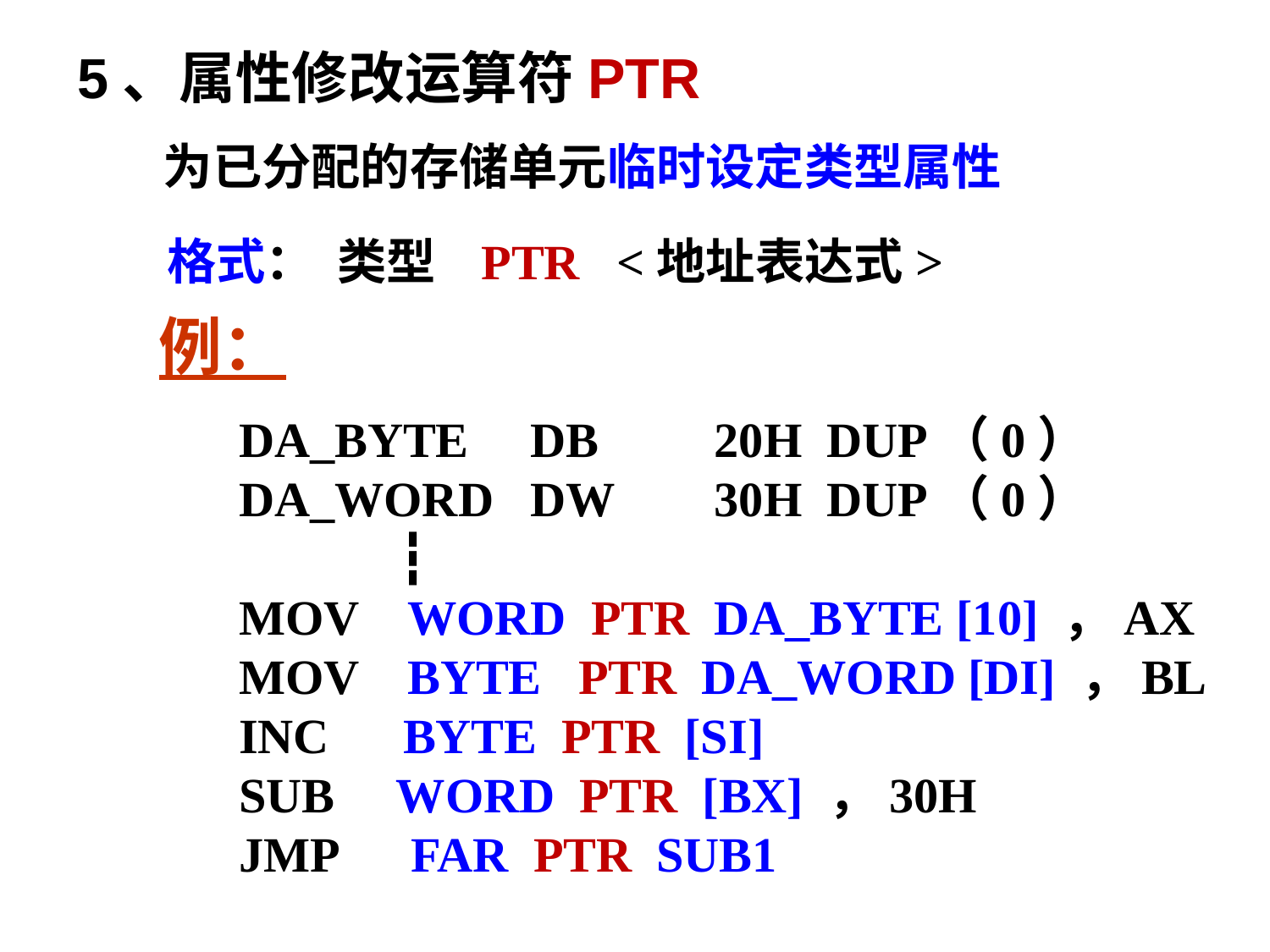

5、属性修改运算符PTR
为已分配的存储单元临时设定类型属性
格式：  类型   PTR   <地址表达式>
例：
               DA_BYTE     DB	  20H  DUP（0）
               DA_WORD   DW	  30H  DUP（0）
                            ┇
               MOV    WORD  PTR  DA_BYTE [10] ，AX
               MOV    BYTE   PTR  DA_WORD [DI] ，BL
               INC      BYTE  PTR  [SI]
               SUB     WORD  PTR  [BX] ，30H
               JMP      FAR  PTR  SUB1
33